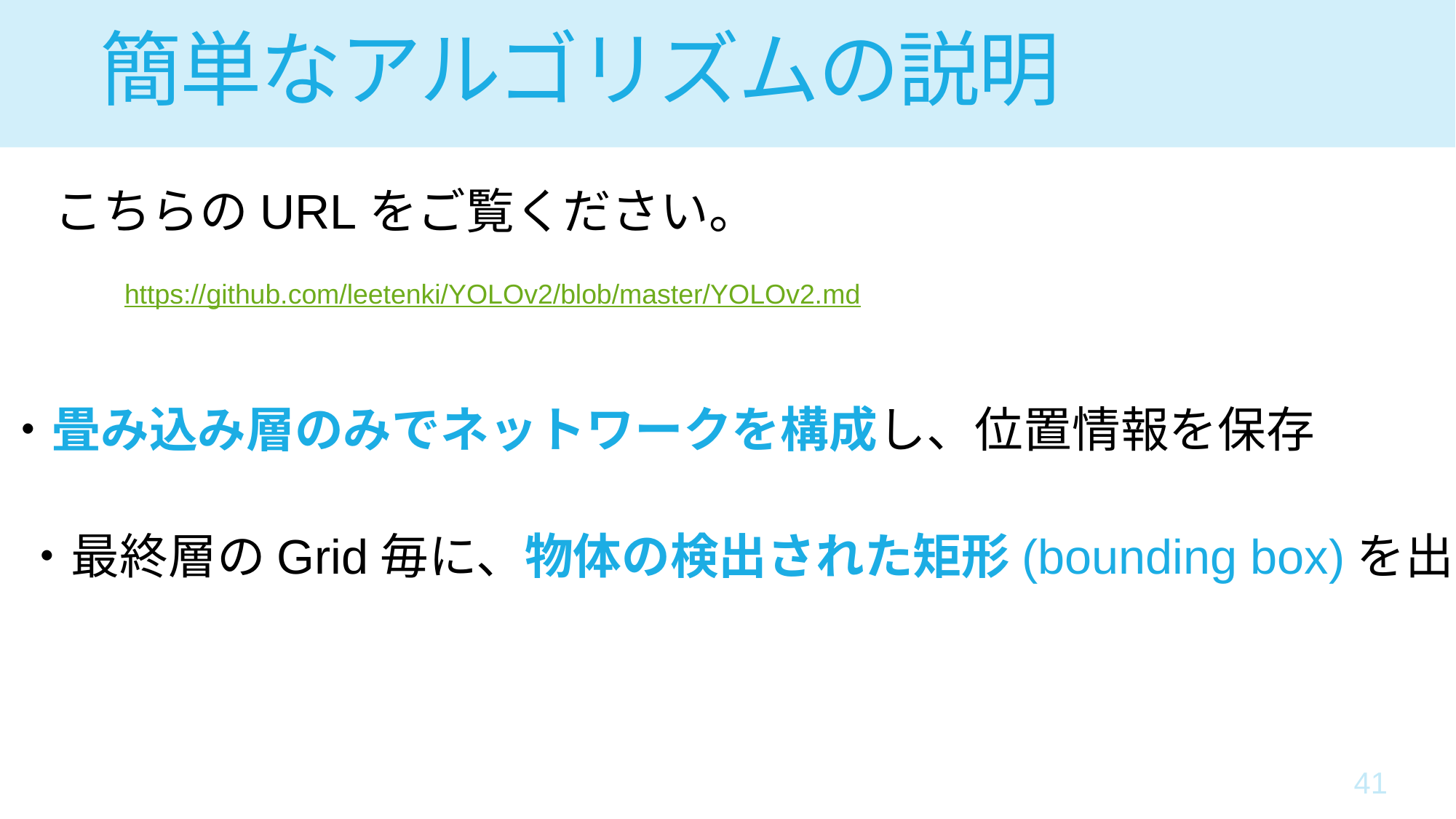

# 簡単なアルゴリズムの説明
こちらのURLをご覧ください。
https://github.com/leetenki/YOLOv2/blob/master/YOLOv2.md

・畳み込み層のみでネットワークを構成し、位置情報を保存
・最終層のGrid毎に、物体の検出された矩形(bounding box)を出力